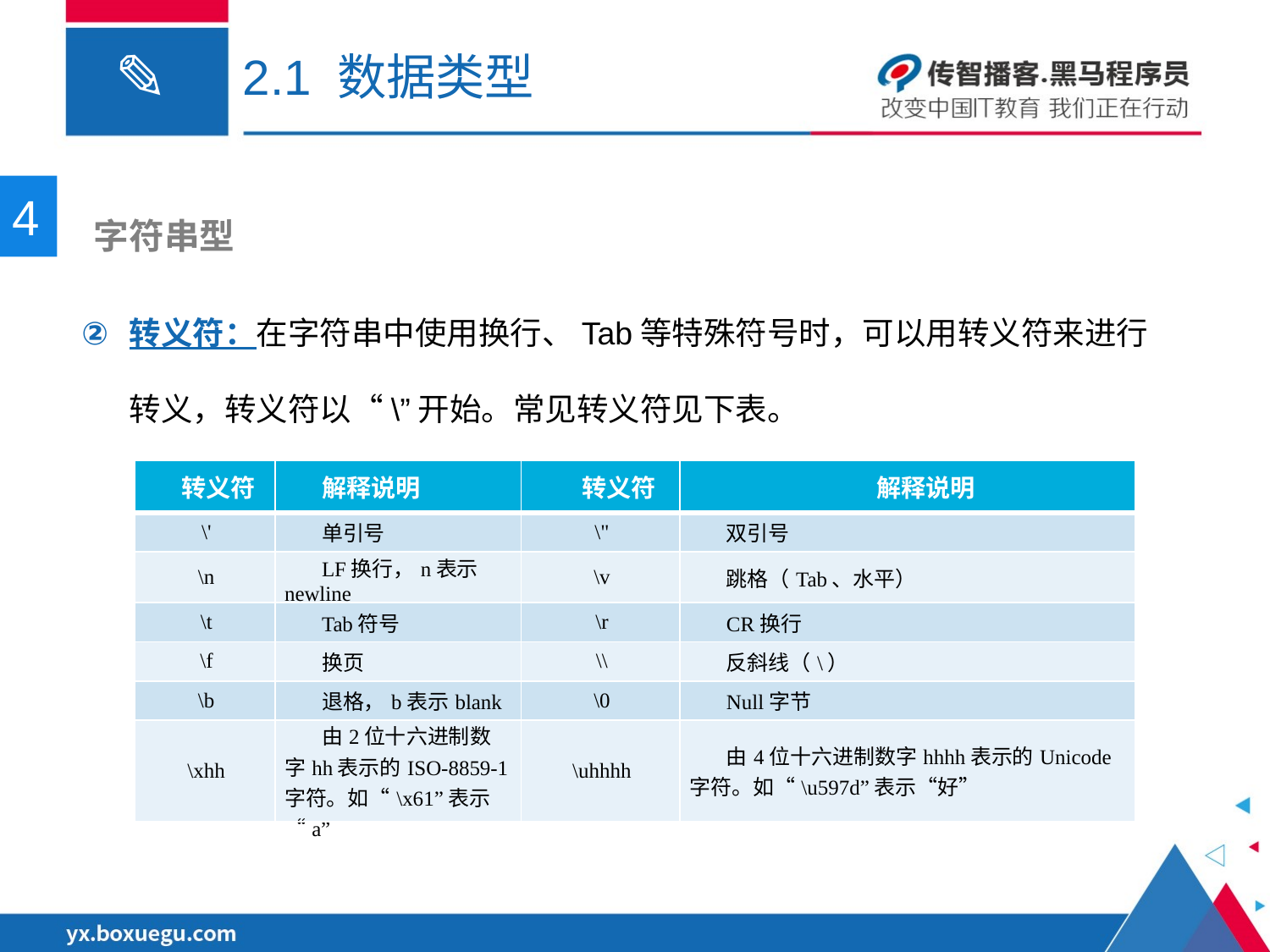

# 2.1 数据类型

4
  字符串型
转义符：在字符串中使用换行、Tab等特殊符号时，可以用转义符来进行转义，转义符以“\”开始。常见转义符见下表。
| 转义符 | 解释说明 | 转义符 | 解释说明 |
| --- | --- | --- | --- |
| \' | 单引号 | \" | 双引号 |
| \n | LF换行，n表示newline | \v | 跳格（Tab、水平） |
| \t | Tab符号 | \r | CR换行 |
| \f | 换页 | \\ | 反斜线（\） |
| \b | 退格，b表示blank | \0 | Null字节 |
| \xhh | 由2位十六进制数字hh表示的ISO-8859-1字符。如“\x61”表示“a” | \uhhhh | 由4位十六进制数字hhhh表示的Unicode字符。如“\u597d”表示“好” |